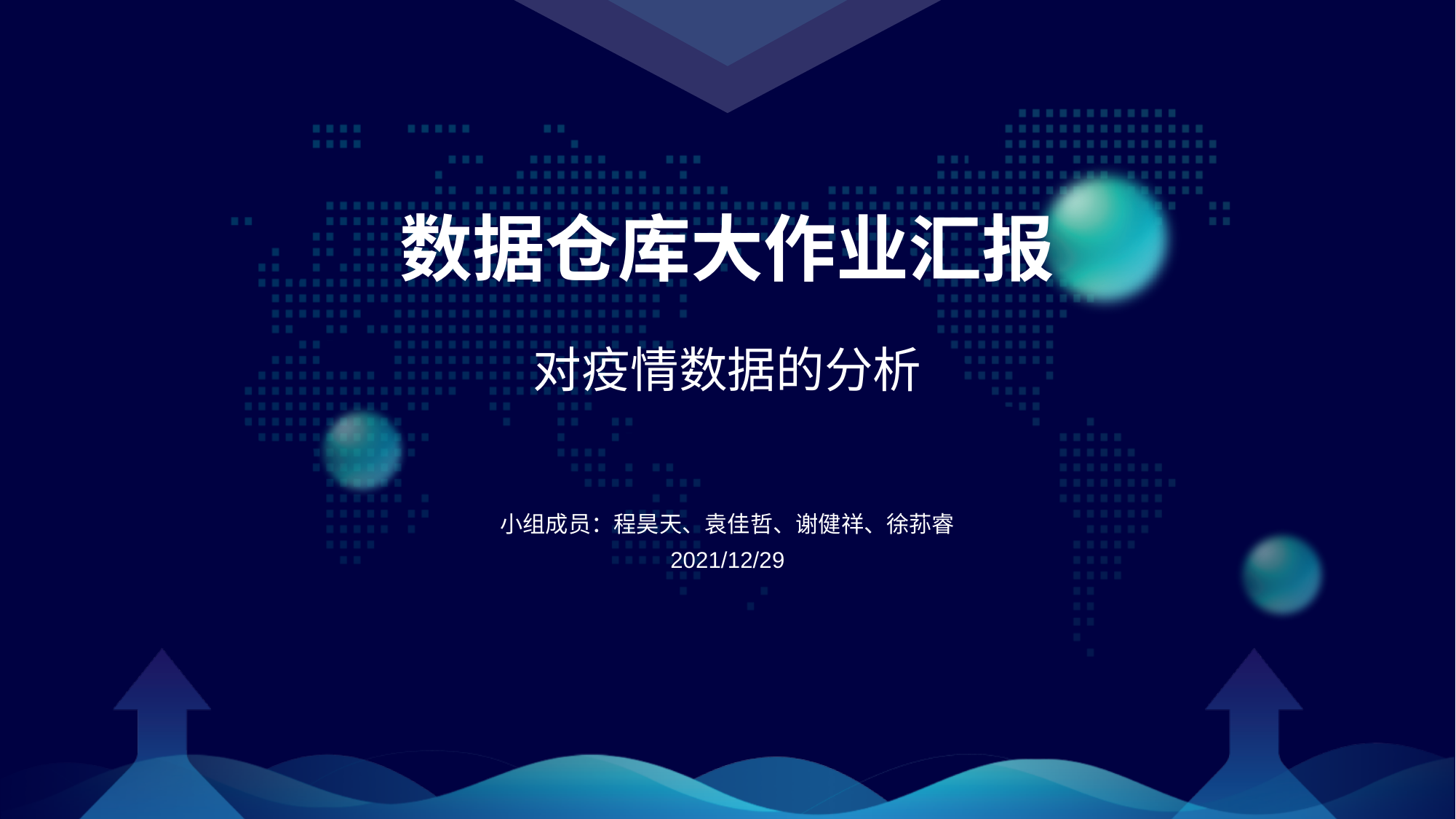

# 数据仓库大作业汇报
对疫情数据的分析
小组成员：程昊天、袁佳哲、谢健祥、徐荪睿
2021/12/29